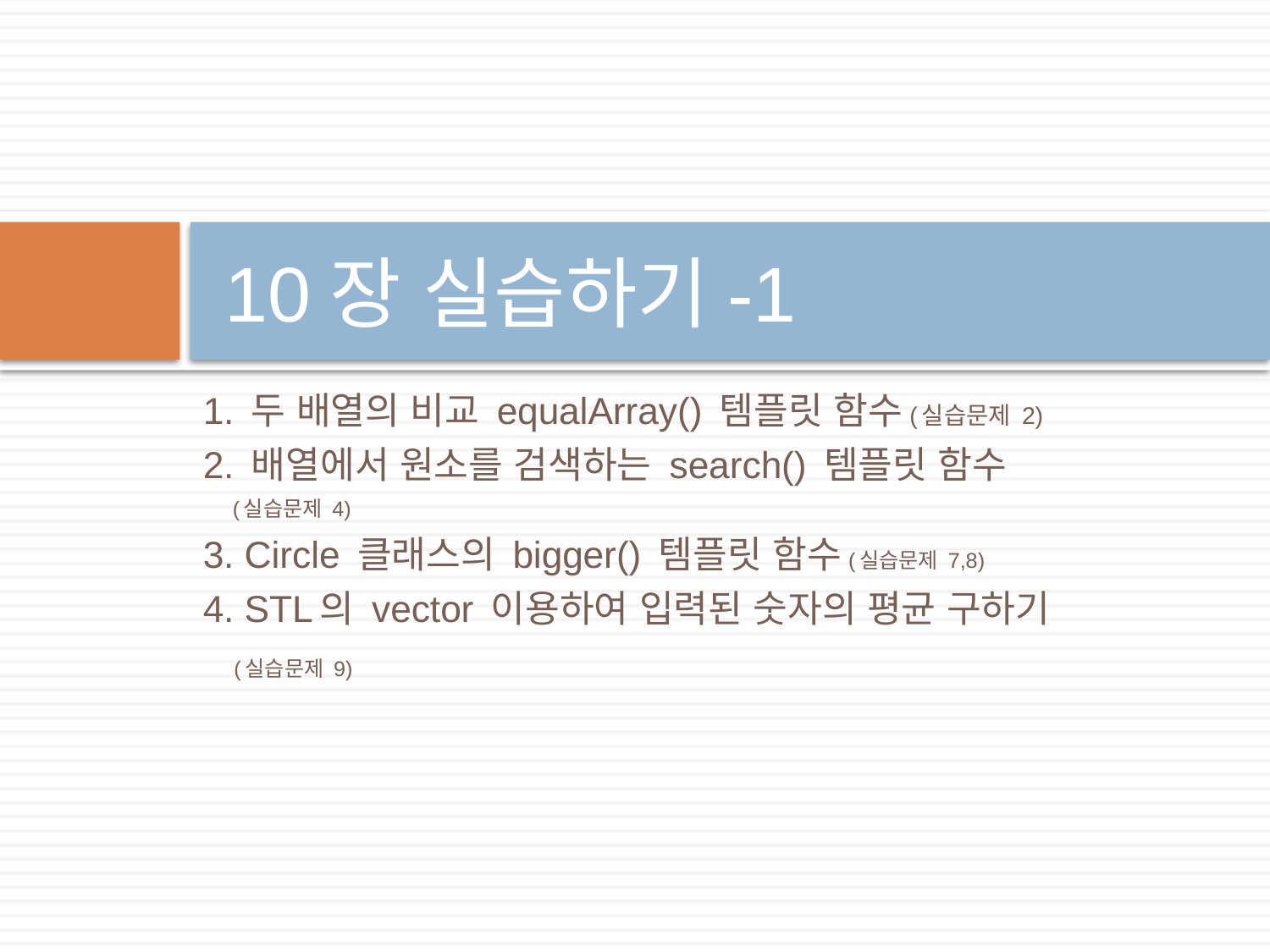

# 10장 실습하기-1

1. 두 배열의 비교 equalArray() 템플릿 함수(실습문제 2)
2. 배열에서 원소를 검색하는 search() 템플릿 함수
     (실습문제 4)
3. Circle 클래스의 bigger() 템플릿 함수(실습문제 7,8)
4. STL의 vector 이용하여 입력된 숫자의 평균 구하기
   (실습문제 9)